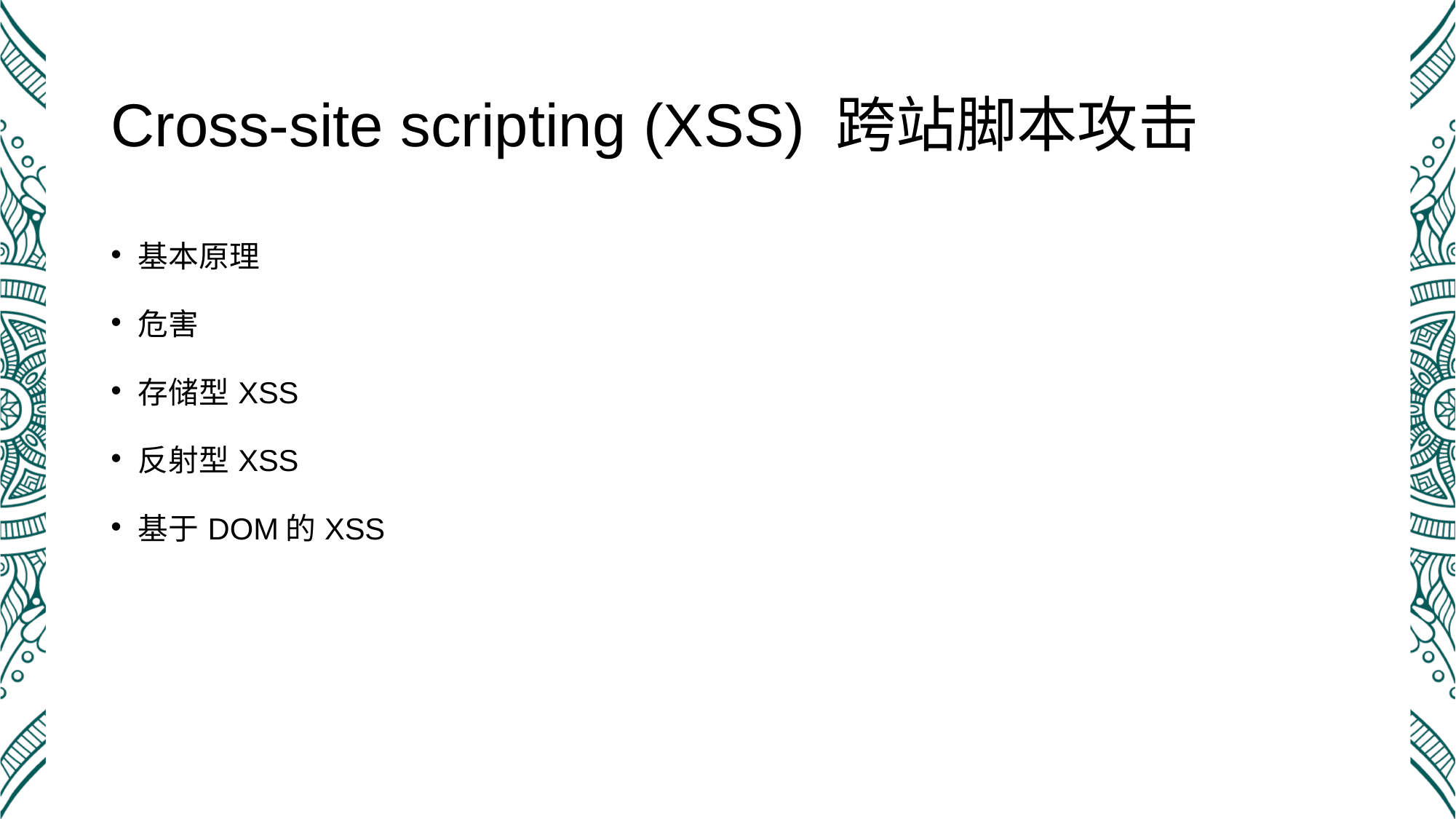

# Cross-site scripting (XSS) 跨站脚本攻击
基本原理
危害
存储型XSS
反射型XSS
基于DOM的XSS